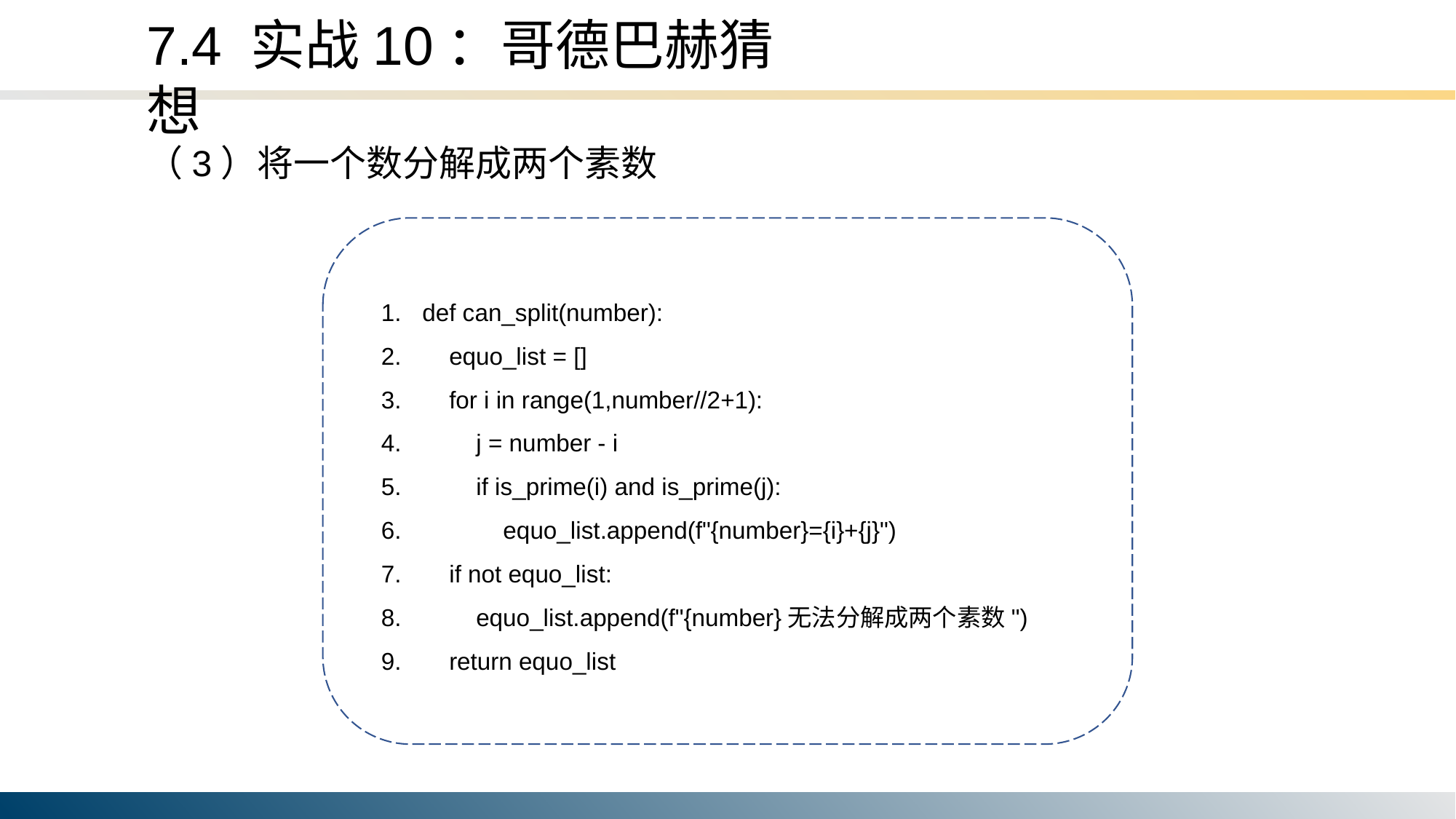

7.4 实战10：哥德巴赫猜想
（3）将一个数分解成两个素数

def can_split(number):
    equo_list = []
    for i in range(1,number//2+1):
        j = number - i
        if is_prime(i) and is_prime(j):
            equo_list.append(f"{number}={i}+{j}")
    if not equo_list:
        equo_list.append(f"{number}无法分解成两个素数")
    return equo_list